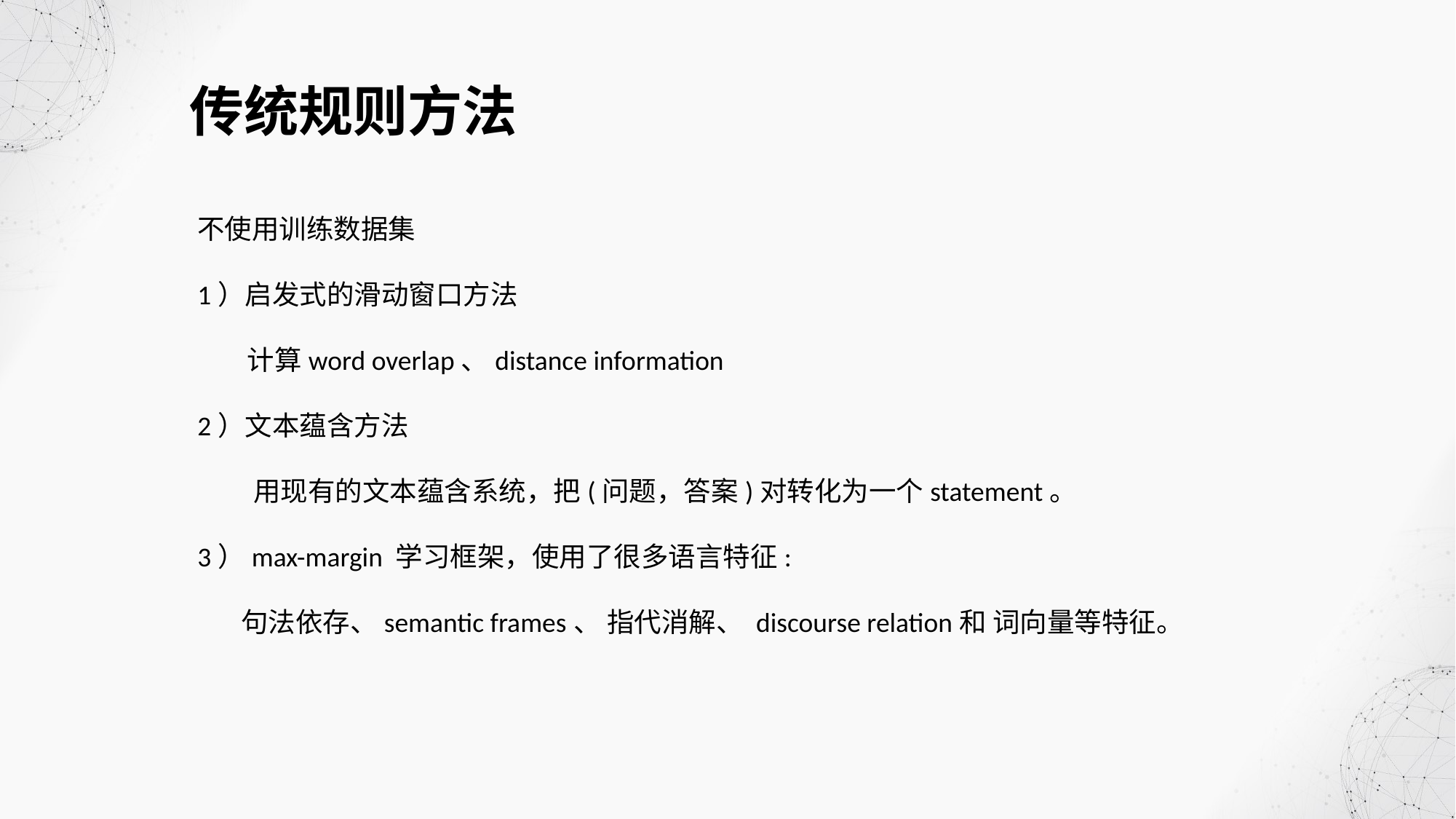

传统规则方法
不使用训练数据集

1）启发式的滑动窗口方法

       计算word overlap、distance information

2）文本蕴含方法

        用现有的文本蕴含系统，把(问题，答案)对转化为一个statement。

3）max-margin 学习框架，使用了很多语言特征:

      句法依存、semantic frames、 指代消解、 discourse relation和 词向量等特征。